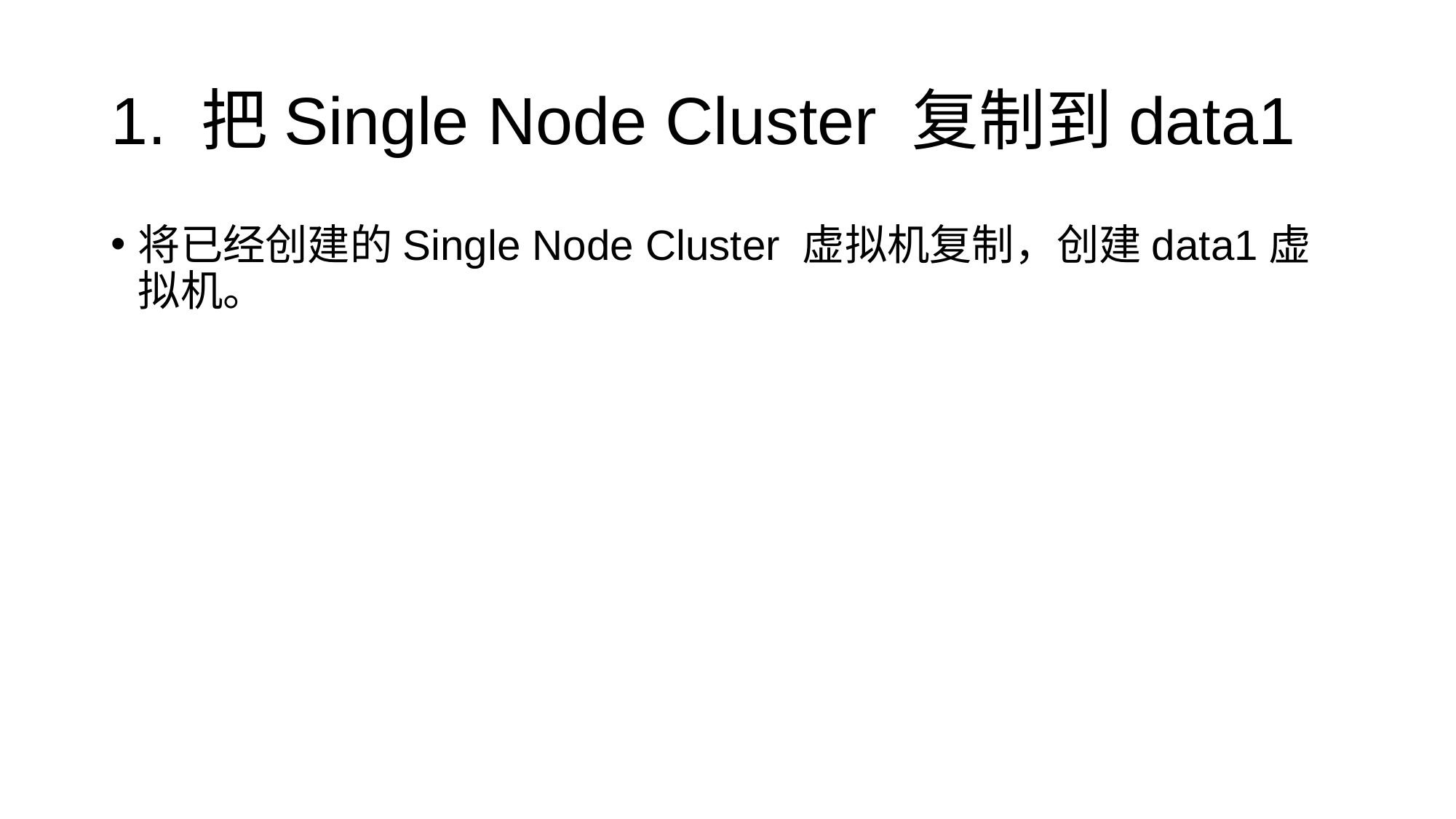

# 1. 把Single Node Cluster 复制到data1
将已经创建的Single Node Cluster 虚拟机复制，创建data1虚拟机。